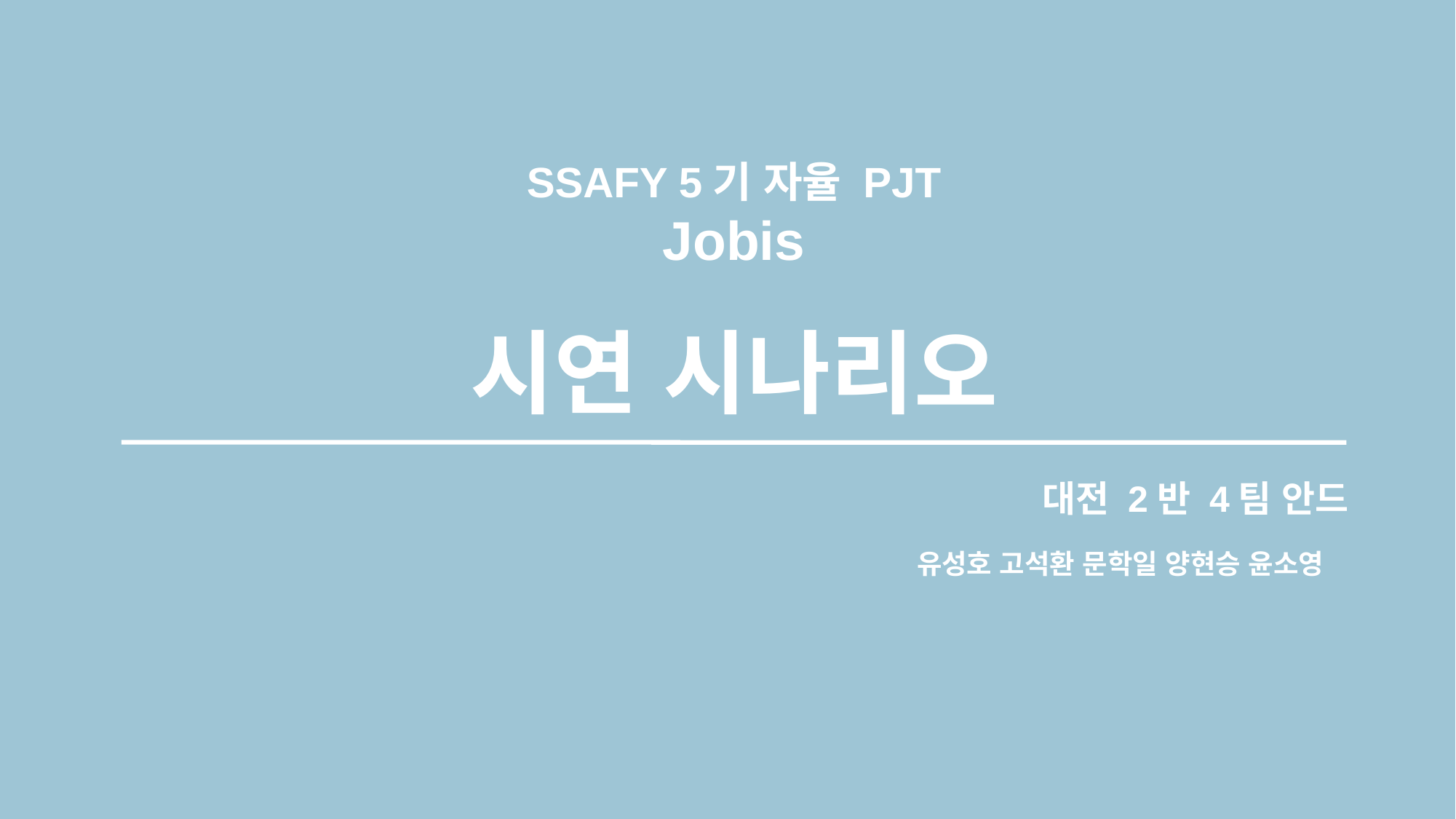

SSAFY 5기 자율 PJT
Jobis
시연 시나리오
대전 2반 4팀 안드
유성호 고석환 문학일 양현승 윤소영